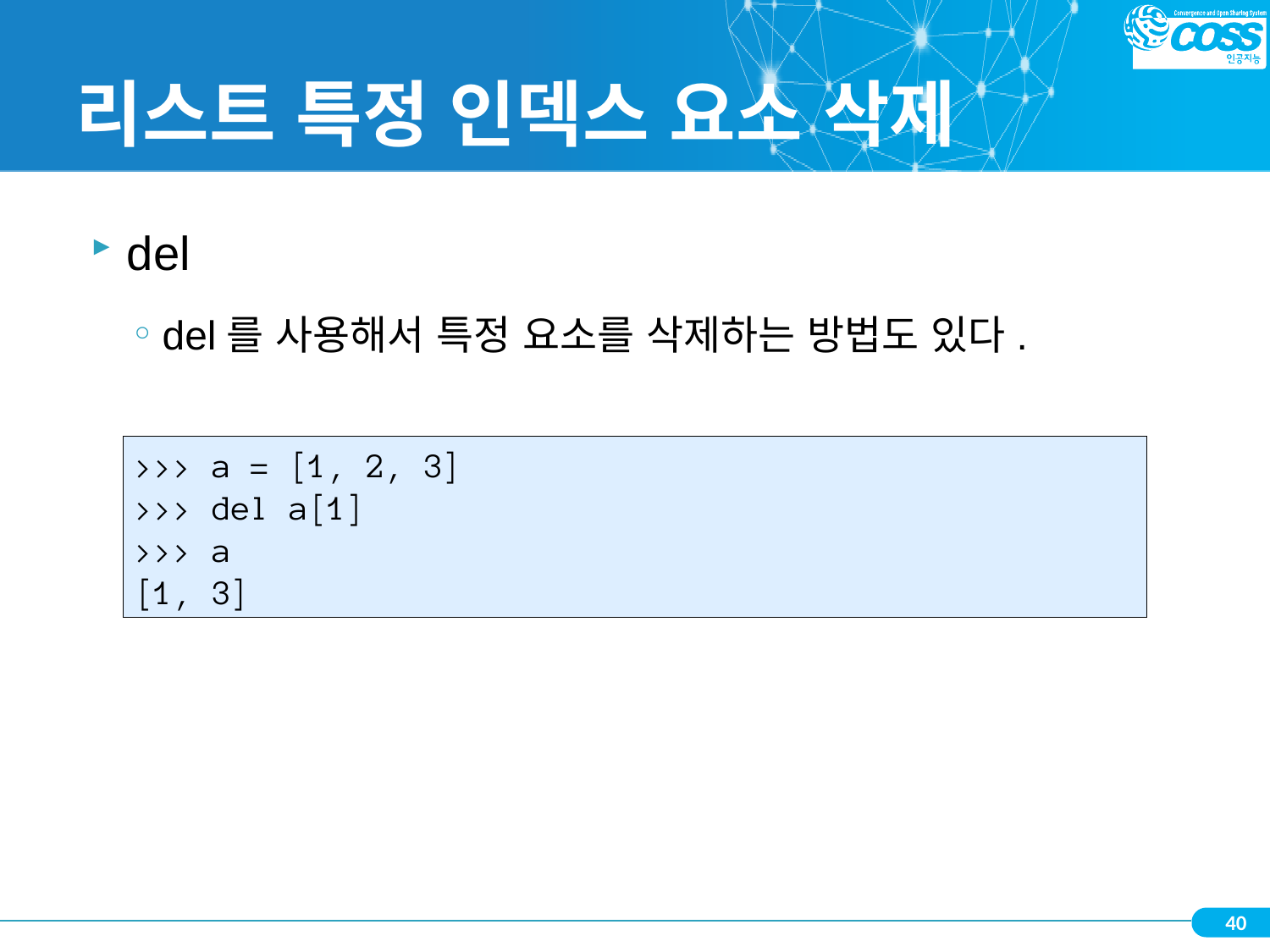

# 리스트 특정 인덱스 요소 삭제
del
del를 사용해서 특정 요소를 삭제하는 방법도 있다.
>>> a = [1, 2, 3]
>>> del a[1]
>>> a
[1, 3]